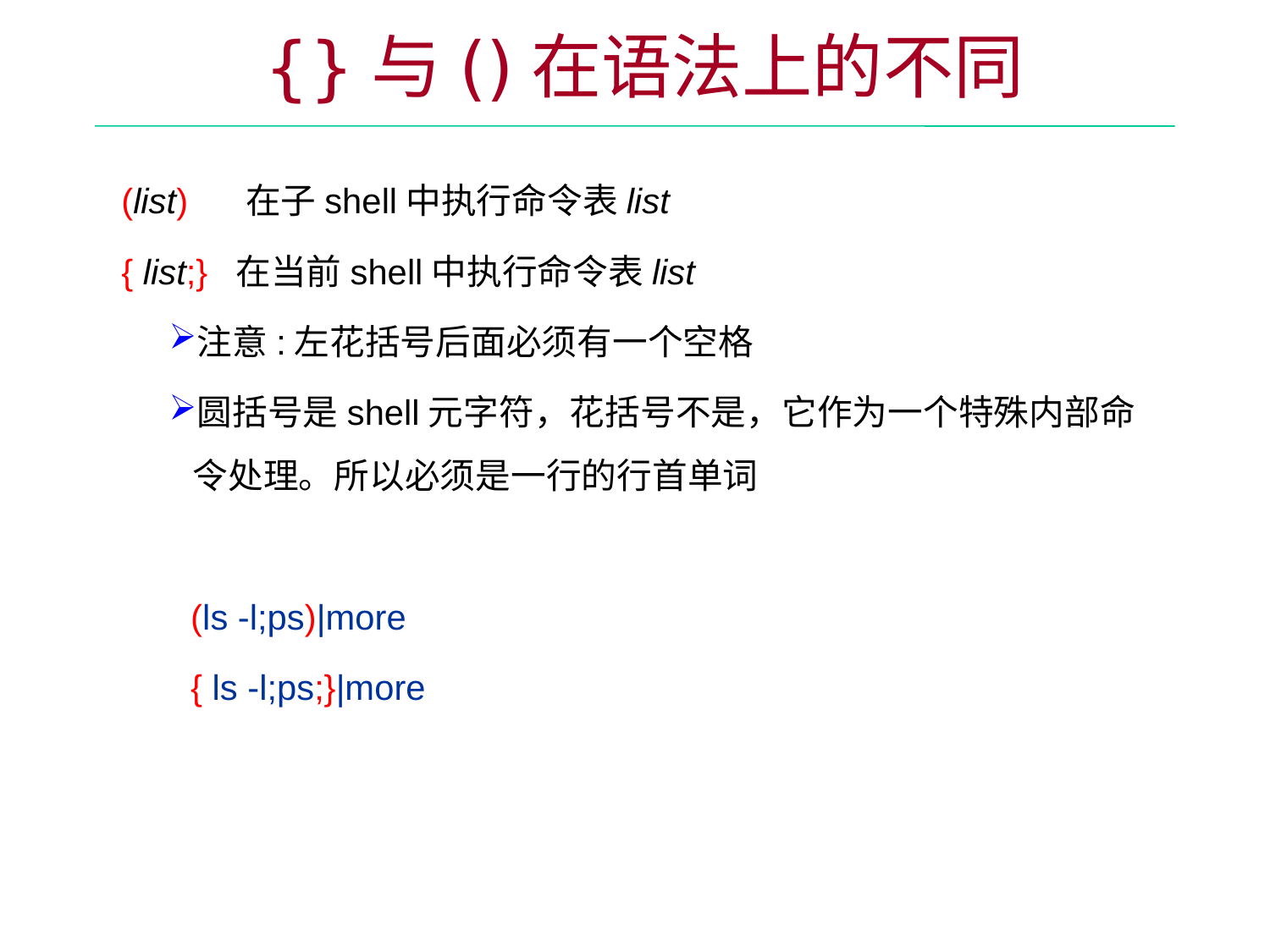

{}与()在语法上的不同
(list)     在子shell中执行命令表list
{ list;}  在当前shell中执行命令表list
注意:左花括号后面必须有一个空格
圆括号是shell元字符，花括号不是，它作为一个特殊内部命令处理。所以必须是一行的行首单词

            (ls -l;ps)|more
            { ls -l;ps;}|more